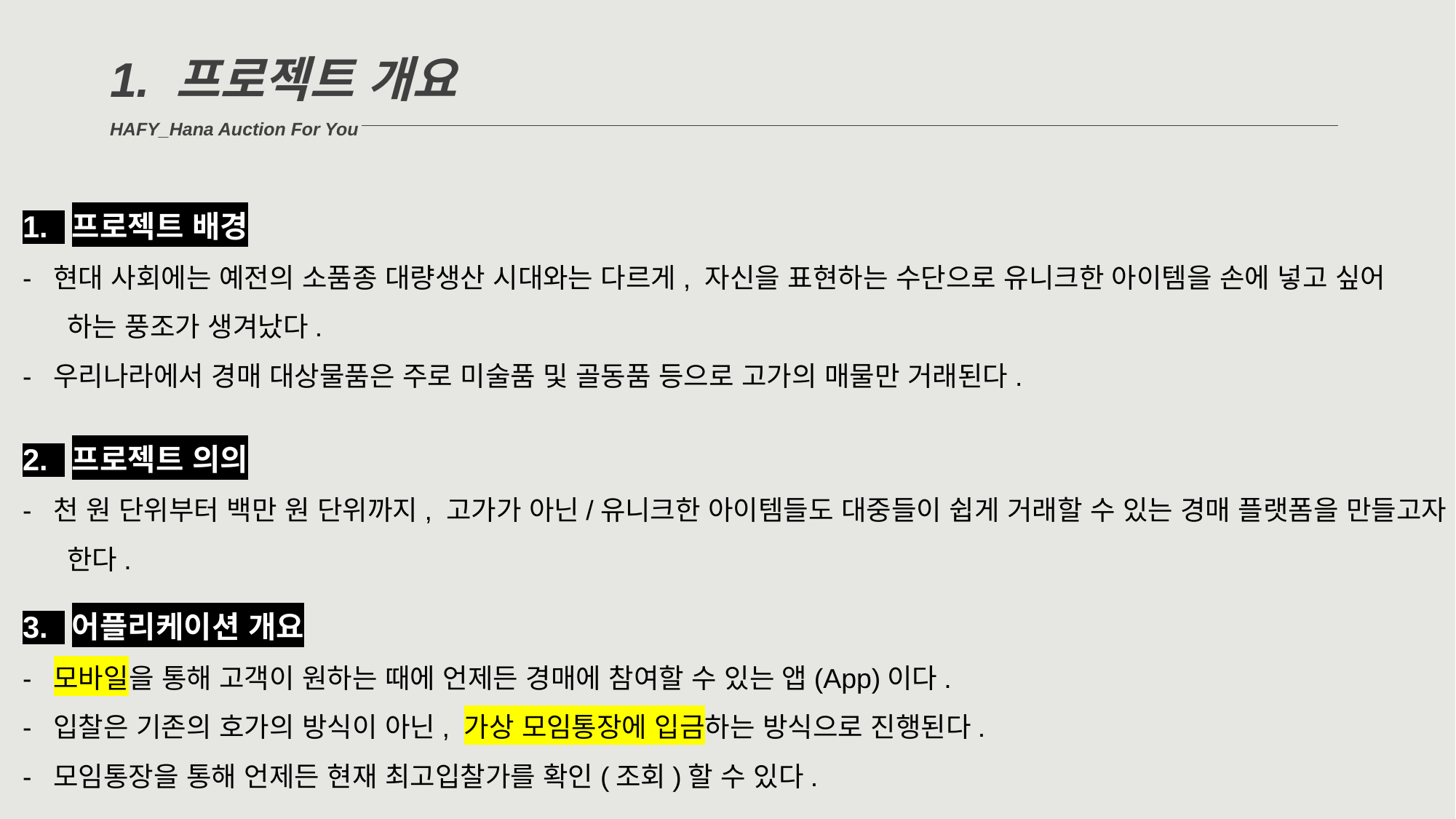

1. 프로젝트 개요
HAFY_Hana Auction For You
1.  프로젝트 배경
-  현대 사회에는 예전의 소품종 대량생산 시대와는 다르게, 자신을 표현하는 수단으로 유니크한 아이템을 손에 넣고 싶어
     하는 풍조가 생겨났다.
-  우리나라에서 경매 대상물품은 주로 미술품 및 골동품 등으로 고가의 매물만 거래된다.

2.  프로젝트 의의
-  천 원 단위부터 백만 원 단위까지, 고가가 아닌/유니크한 아이템들도 대중들이 쉽게 거래할 수 있는 경매 플랫폼을 만들고자
     한다.

3.  어플리케이션 개요
-  모바일을 통해 고객이 원하는 때에 언제든 경매에 참여할 수 있는 앱(App)이다.
-  입찰은 기존의 호가의 방식이 아닌, 가상 모임통장에 입금하는 방식으로 진행된다.
-  모임통장을 통해 언제든 현재 최고입찰가를 확인(조회)할 수 있다.

 보다는 부유층들만 누릴 수 있는 거래방식이라는 선입견이 강하다. 이러한 선입견을 깰 수 있는 저가의 간편 경매 플랫폼을
    만들어 보고자 프로젝트를 기획하였다.

(쉽게 구할 수 있는 기성품이 늘어가면서 )